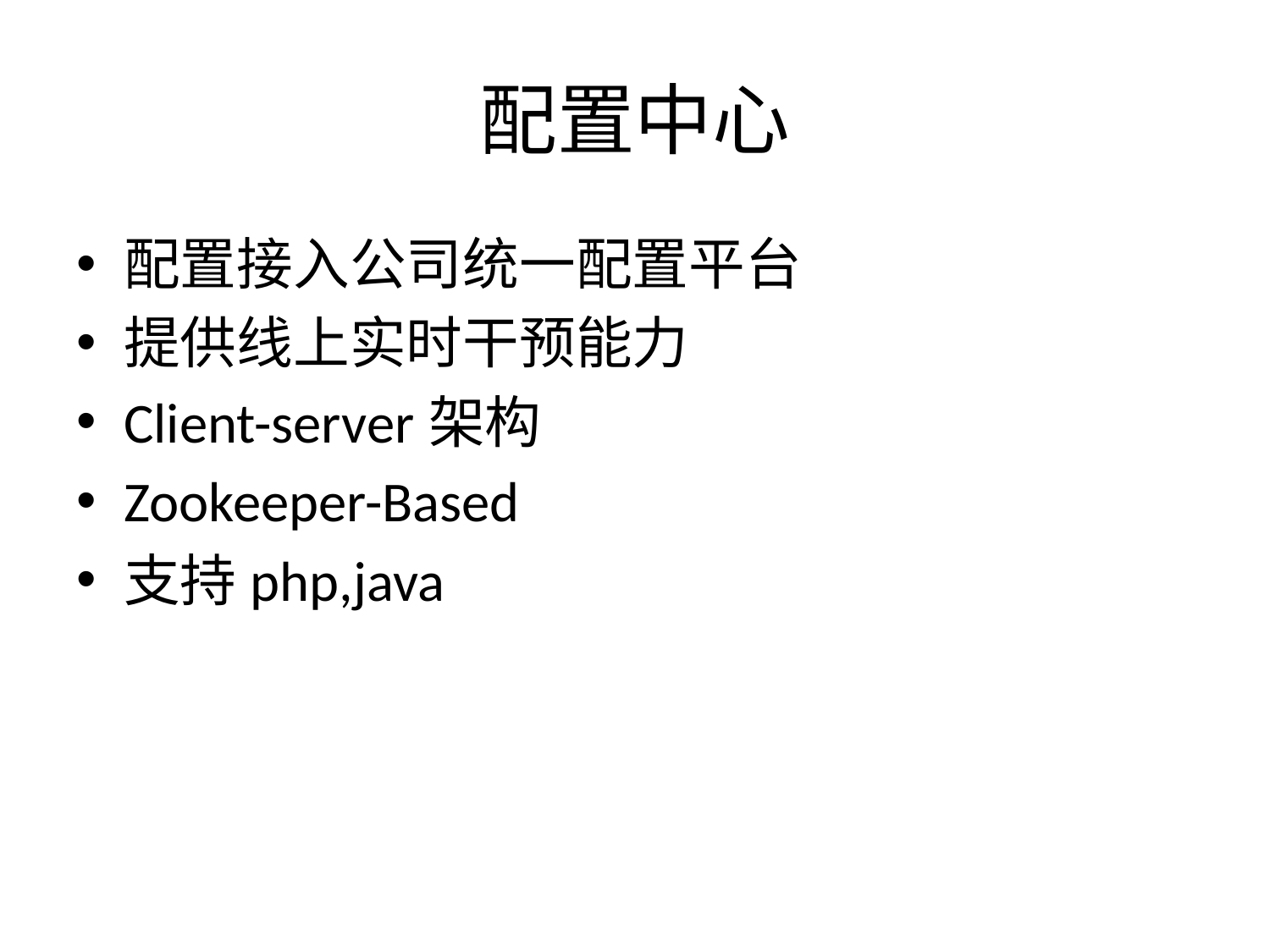

# 配置中心
配置接入公司统一配置平台
提供线上实时干预能力
Client-server架构
Zookeeper-Based
支持php,java